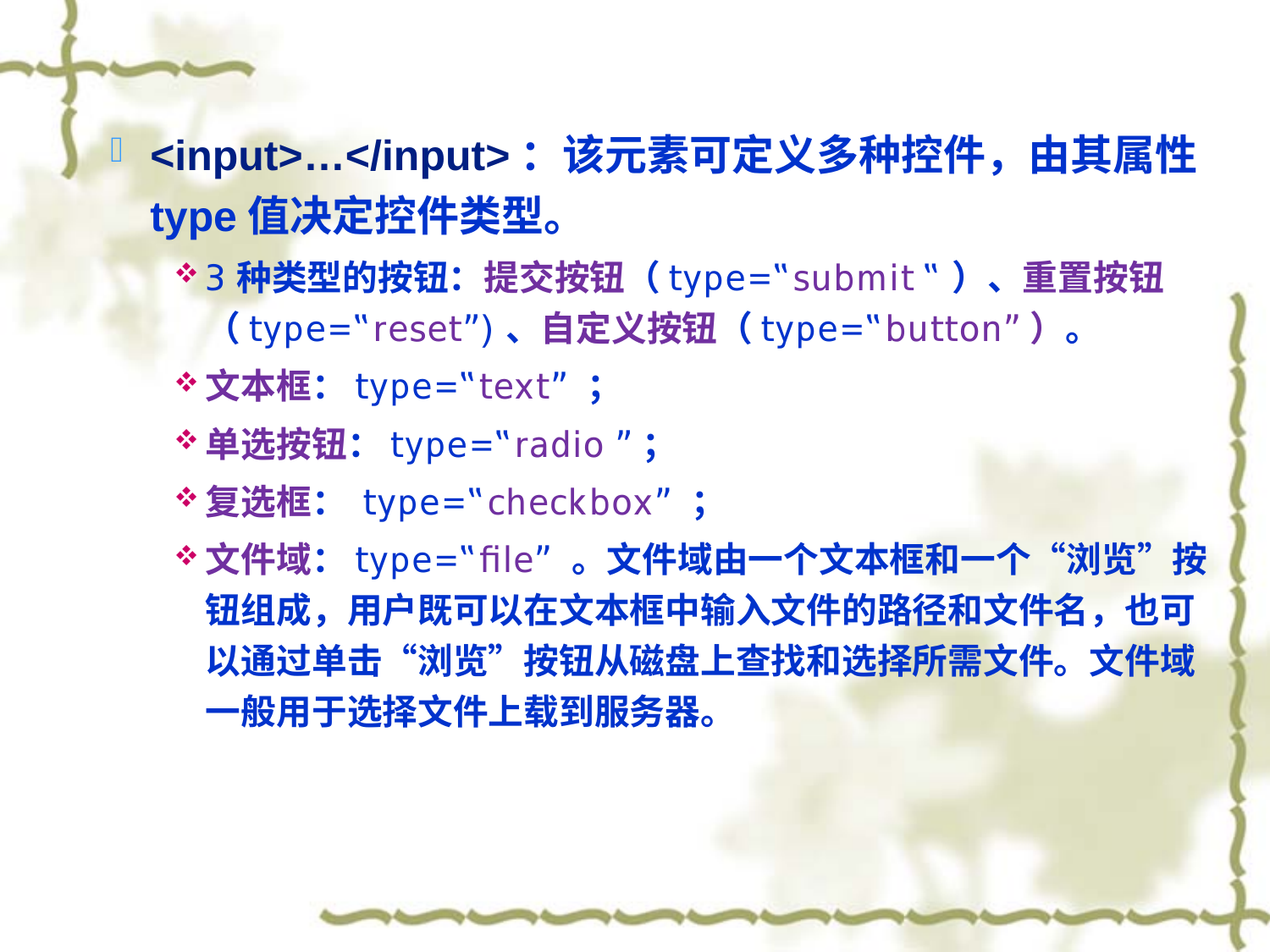

<input>…</input>：该元素可定义多种控件，由其属性type值决定控件类型。
3种类型的按钮：提交按钮（type=“submit “）、重置按钮（type=“reset”)、自定义按钮（type=“button”）。
文本框：type=“text” ；
单选按钮：type=“radio ”；
复选框： type=“checkbox” ；
文件域：type=“file” 。文件域由一个文本框和一个“浏览”按钮组成，用户既可以在文本框中输入文件的路径和文件名，也可以通过单击“浏览”按钮从磁盘上查找和选择所需文件。文件域一般用于选择文件上载到服务器。